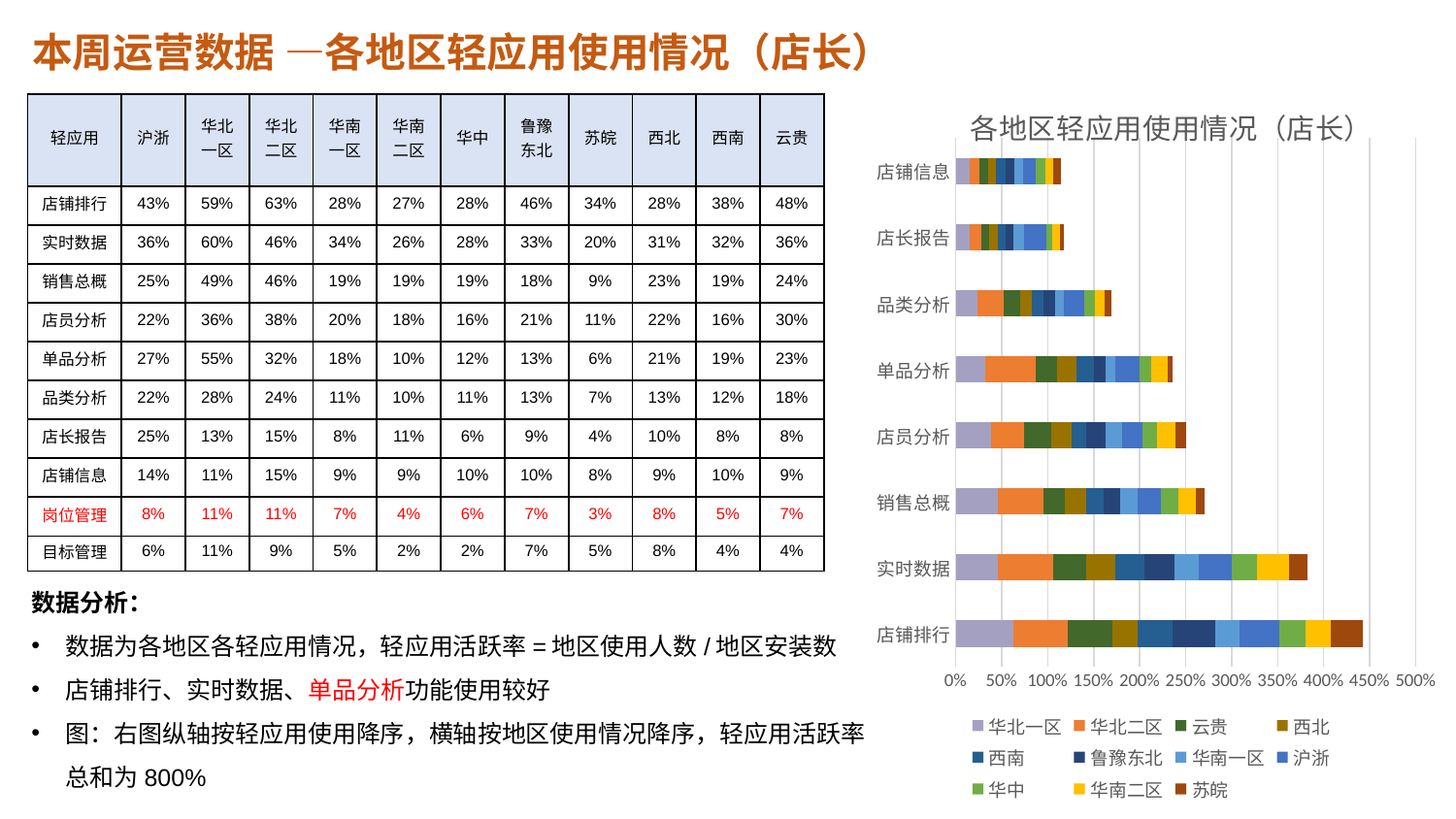

本周运营数据 —各地区轻应用使用情况（店长）
| 轻应用 | 沪浙 | 华北一区 | 华北二区 | 华南一区 | 华南二区 | 华中 | 鲁豫东北 | 苏皖 | 西北 | 西南 | 云贵 |
| --- | --- | --- | --- | --- | --- | --- | --- | --- | --- | --- | --- |
| 店铺排行 | 43% | 59% | 63% | 28% | 27% | 28% | 46% | 34% | 28% | 38% | 48% |
| 实时数据 | 36% | 60% | 46% | 34% | 26% | 28% | 33% | 20% | 31% | 32% | 36% |
| 销售总概 | 25% | 49% | 46% | 19% | 19% | 19% | 18% | 9% | 23% | 19% | 24% |
| 店员分析 | 22% | 36% | 38% | 20% | 18% | 16% | 21% | 11% | 22% | 16% | 30% |
| 单品分析 | 27% | 55% | 32% | 18% | 10% | 12% | 13% | 6% | 21% | 19% | 23% |
| 品类分析 | 22% | 28% | 24% | 11% | 10% | 11% | 13% | 7% | 13% | 12% | 18% |
| 店长报告 | 25% | 13% | 15% | 8% | 11% | 6% | 9% | 4% | 10% | 8% | 8% |
| 店铺信息 | 14% | 11% | 15% | 9% | 9% | 10% | 10% | 8% | 9% | 10% | 9% |
| 岗位管理 | 8% | 11% | 11% | 7% | 4% | 6% | 7% | 3% | 8% | 5% | 7% |
| 目标管理 | 6% | 11% | 9% | 5% | 2% | 2% | 7% | 5% | 8% | 4% | 4% |

### Chart: 各地区轻应用使用情况（店长）

| Category | 华北一区 | 华北二区 | 云贵 | 西北 | 西南 | 鲁豫东北 | 华南一区 | 沪浙 | 华中 | 华南二区 | 苏皖 |
|---|---|---|---|---|---|---|---|---|---|---|---|
| 店铺排行 | 0.63 | 0.59 | 0.48 | 0.28 | 0.38 | 0.46 | 0.27 | 0.43 | 0.28 | 0.28 | 0.34 |
| 实时数据 | 0.46 | 0.6 | 0.36 | 0.31 | 0.32 | 0.33 | 0.26 | 0.36 | 0.28 | 0.34 | 0.2 |
| 销售总概 | 0.46 | 0.49 | 0.24 | 0.23 | 0.19 | 0.18 | 0.19 | 0.25 | 0.19 | 0.19 | 0.09 |
| 店员分析 | 0.38 | 0.36 | 0.3 | 0.22 | 0.16 | 0.21 | 0.18 | 0.22 | 0.16 | 0.2 | 0.11 |
| 单品分析 | 0.32 | 0.55 | 0.23 | 0.21 | 0.19 | 0.13 | 0.1 | 0.27 | 0.12 | 0.18 | 0.06 |
| 品类分析 | 0.24 | 0.28 | 0.18 | 0.13 | 0.12 | 0.13 | 0.1 | 0.22 | 0.11 | 0.11 | 0.07 |
| 店长报告 | 0.15 | 0.13 | 0.08 | 0.1 | 0.08 | 0.09 | 0.11 | 0.25 | 0.06 | 0.08 | 0.04 |
| 店铺信息 | 0.15 | 0.11 | 0.09 | 0.09 | 0.1 | 0.1 | 0.09 | 0.14 | 0.1 | 0.09 | 0.08 |
数据分析：
数据为各地区各轻应用情况，轻应用活跃率=地区使用人数/地区安装数
店铺排行、实时数据、单品分析功能使用较好
图：右图纵轴按轻应用使用降序，横轴按地区使用情况降序，轻应用活跃率总和为800%